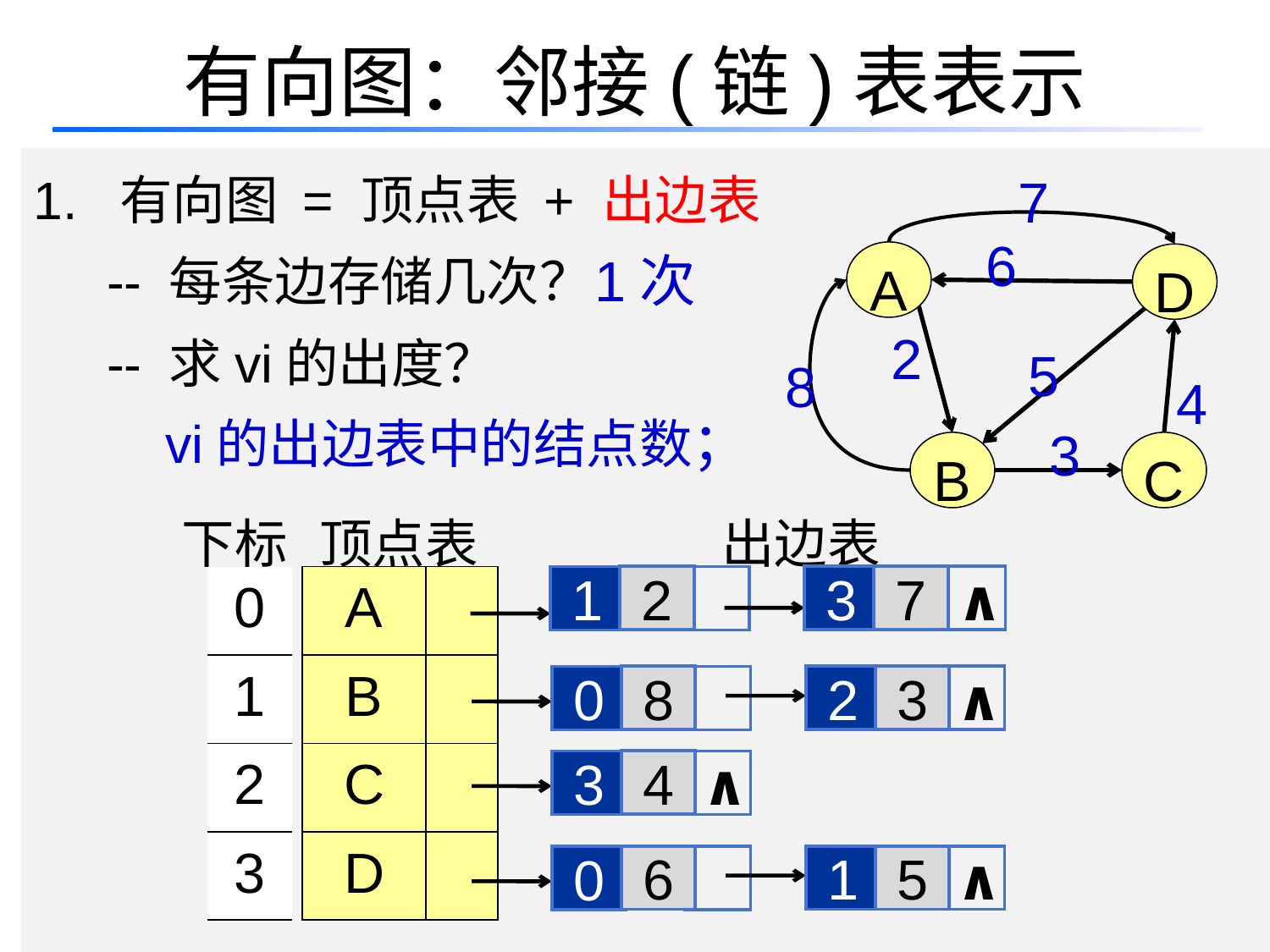

# 有向图：邻接(链)表表示

7
1.  有向图 = 顶点表 + 出边表
     -- 每条边存储几次？
     -- 求vi的出度？
         vi的出边表中的结点数；
6
1次
A
D
2
5
8
4
3
B
C
下标
顶点表
出边表
2
3
7
 ∧
| 0 |
| --- |
| 1 |
| 2 |
| 3 |
| A |  |
| --- | --- |
| B |  |
| C |  |
| D |  |
1

8
2
3
 ∧
0

4
3
 ∧

6
1
5
 ∧
0